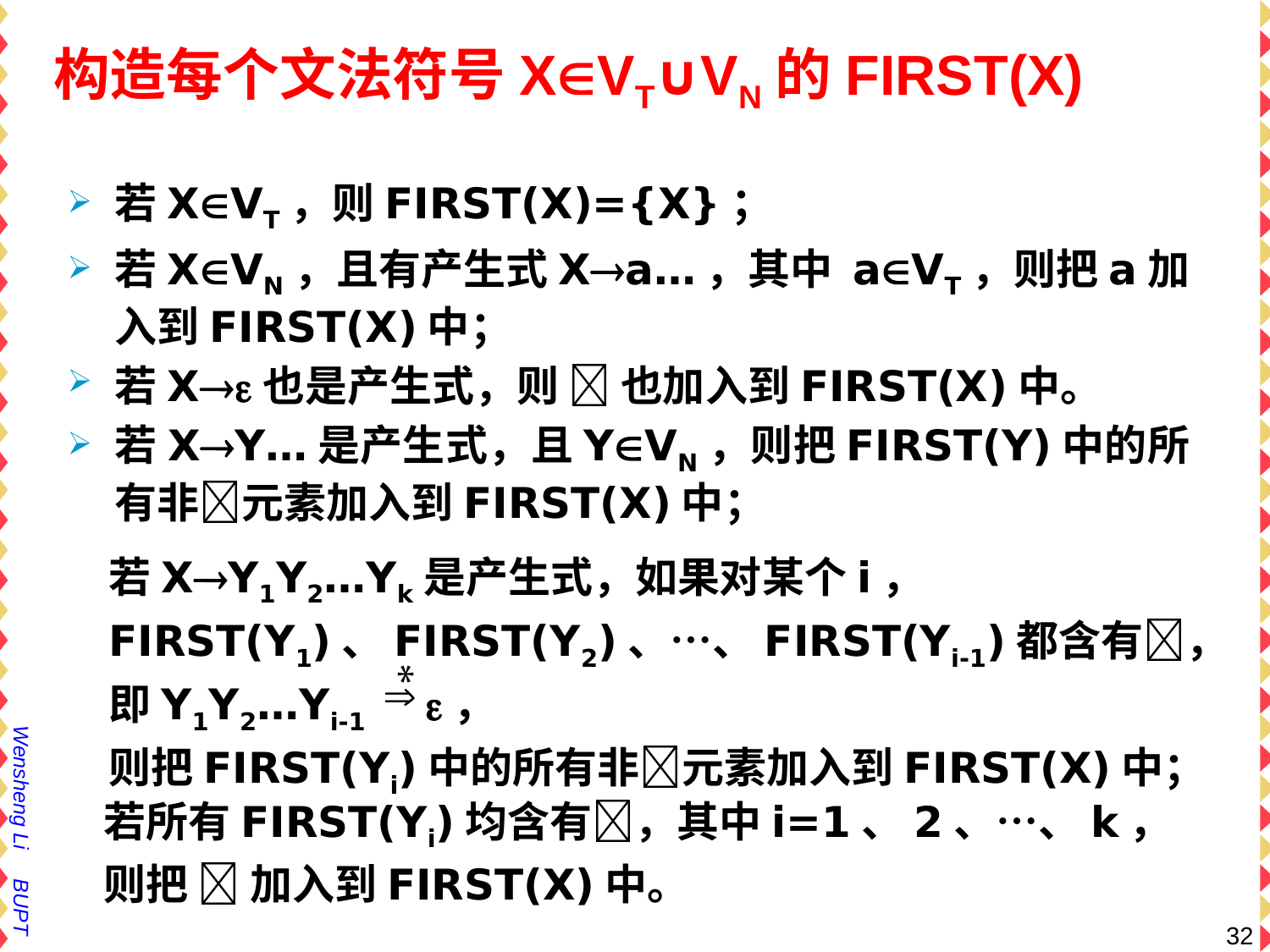

构造每个文法符号X∈VT∪VN的FIRST(X)
若X∈VT，则FIRST(X)={X}；
若X∈VN，且有产生式X→a…，其中 a∈VT，则把a加入到FIRST(X)中；
若X→ε也是产生式，则 ε 也加入到FIRST(X)中。
若X→Y…是产生式，且Y∈VN，则把FIRST(Y)中的所有非ε元素加入到FIRST(X)中；
若X→Y1Y2…Yk是产生式，如果对某个i，
FIRST(Y1)、FIRST(Y2)、…、FIRST(Yi-1)都含有ε，
即Y1Y2…Yi-1    ε，
则把FIRST(Yi)中的所有非ε元素加入到FIRST(X)中；
*⇑
若所有FIRST(Yi)均含有ε，其中i=1、2、…、k，则把 ε 加入到FIRST(X)中。
32